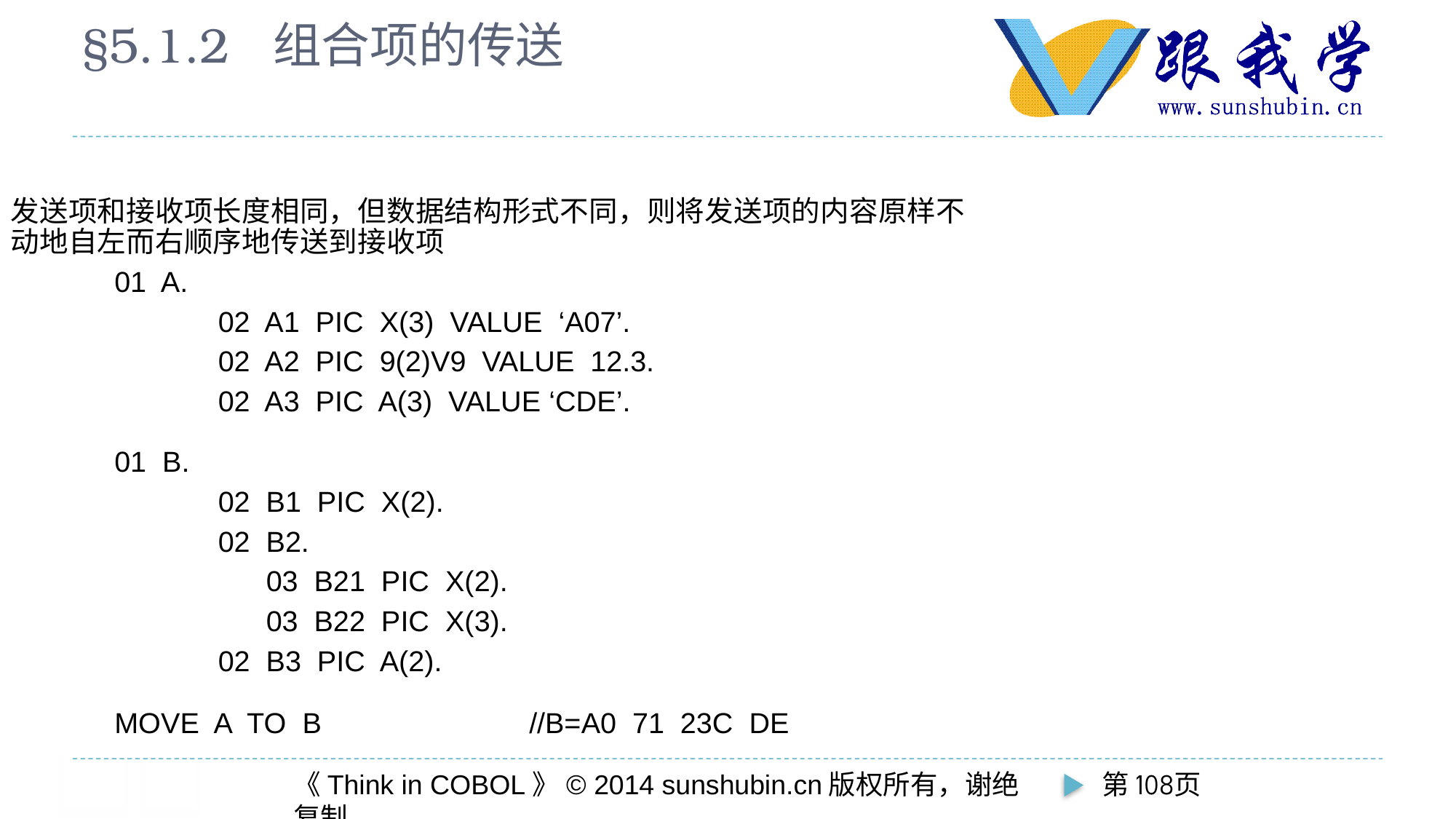

# §5.1.2  组合项的传送
发送项和接收项长度相同，但数据结构形式不同，则将发送项的内容原样不动地自左而右顺序地传送到接收项
	01  A.
		02  A1  PIC  X(3)  VALUE  ‘A07’.
		02  A2  PIC  9(2)V9  VALUE  12.3.
		02  A3  PIC  A(3)  VALUE ‘CDE’.

	01  B.
		02  B1  PIC  X(2).
		02  B2.
		      03  B21  PIC  X(2).
		      03  B22  PIC  X(3).
		02  B3  PIC  A(2).

	MOVE  A  TO  B		//B=A0  71  23C  DE